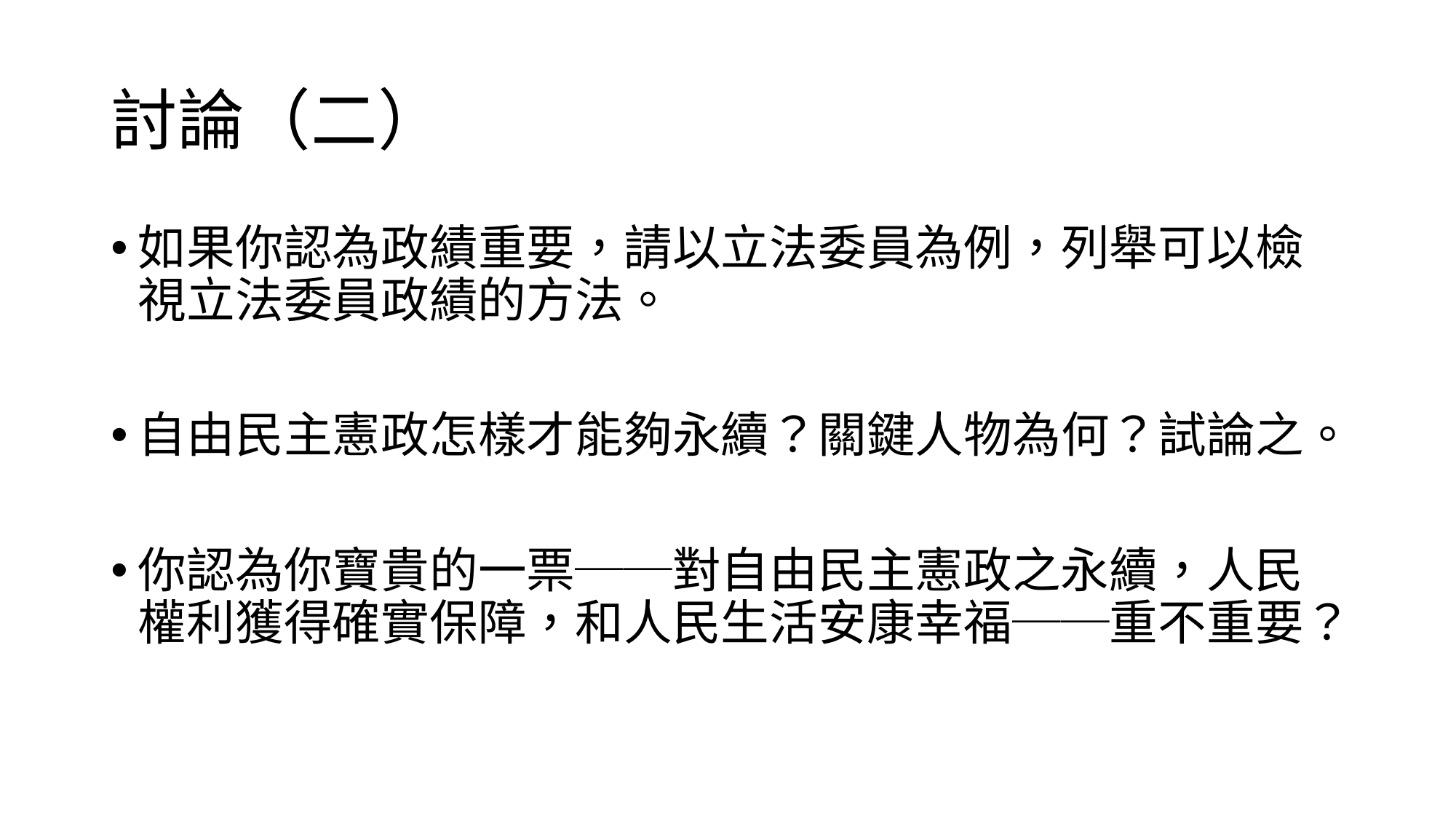

# 討論（二）
如果你認為政績重要，請以立法委員為例，列舉可以檢視立法委員政績的方法。

自由民主憲政怎樣才能夠永續？關鍵人物為何？試論之。

你認為你寶貴的一票──對自由民主憲政之永續，人民權利獲得確實保障，和人民生活安康幸福──重不重要？